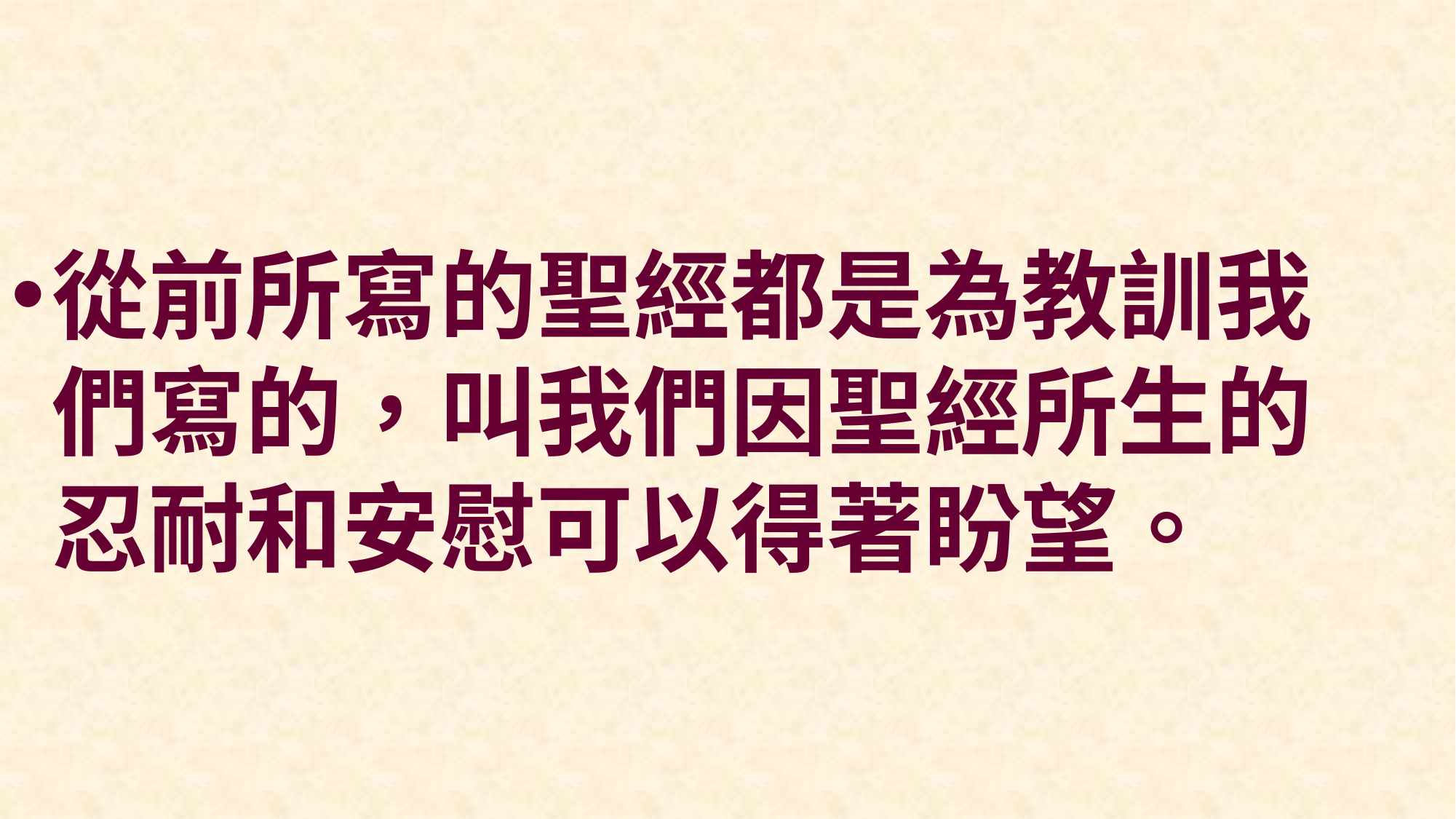

從前所寫的聖經都是為教訓我們寫的，叫我們因聖經所生的忍耐和安慰可以得著盼望。